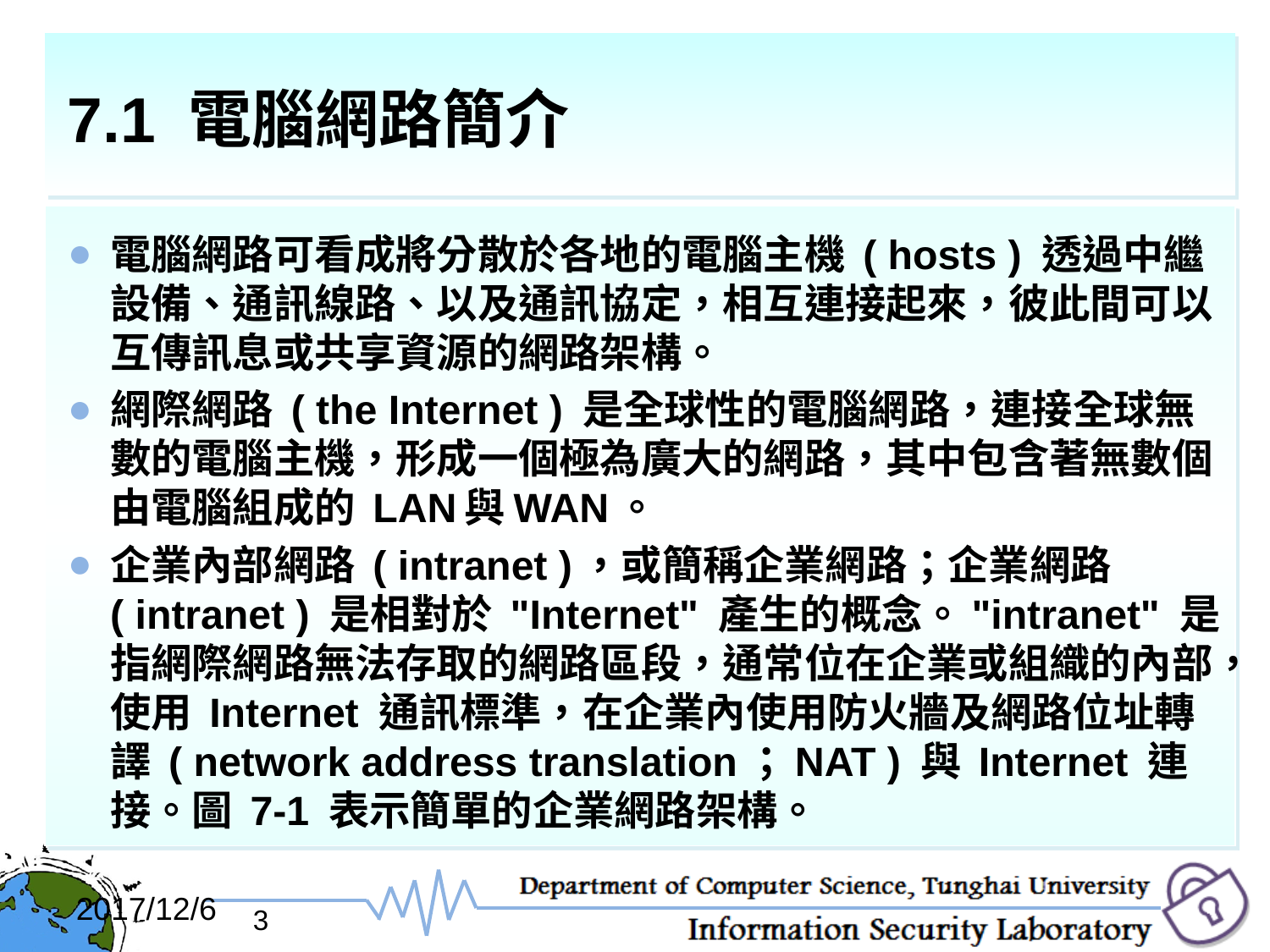

# 7.1 電腦網路簡介
電腦網路可看成將分散於各地的電腦主機 ( hosts ) 透過中繼設備、通訊線路、以及通訊協定，相互連接起來，彼此間可以互傳訊息或共享資源的網路架構。
網際網路 ( the Internet ) 是全球性的電腦網路，連接全球無數的電腦主機，形成一個極為廣大的網路，其中包含著無數個由電腦組成的 LAN與WAN。
企業內部網路 ( intranet )，或簡稱企業網路；企業網路 ( intranet ) 是相對於 "Internet" 產生的概念。"intranet" 是指網際網路無法存取的網路區段，通常位在企業或組織的內部，使用 Internet 通訊標準，在企業內使用防火牆及網路位址轉譯 ( network address translation；NAT ) 與 Internet 連接。圖 7-1 表示簡單的企業網路架構。
2017/12/6
3